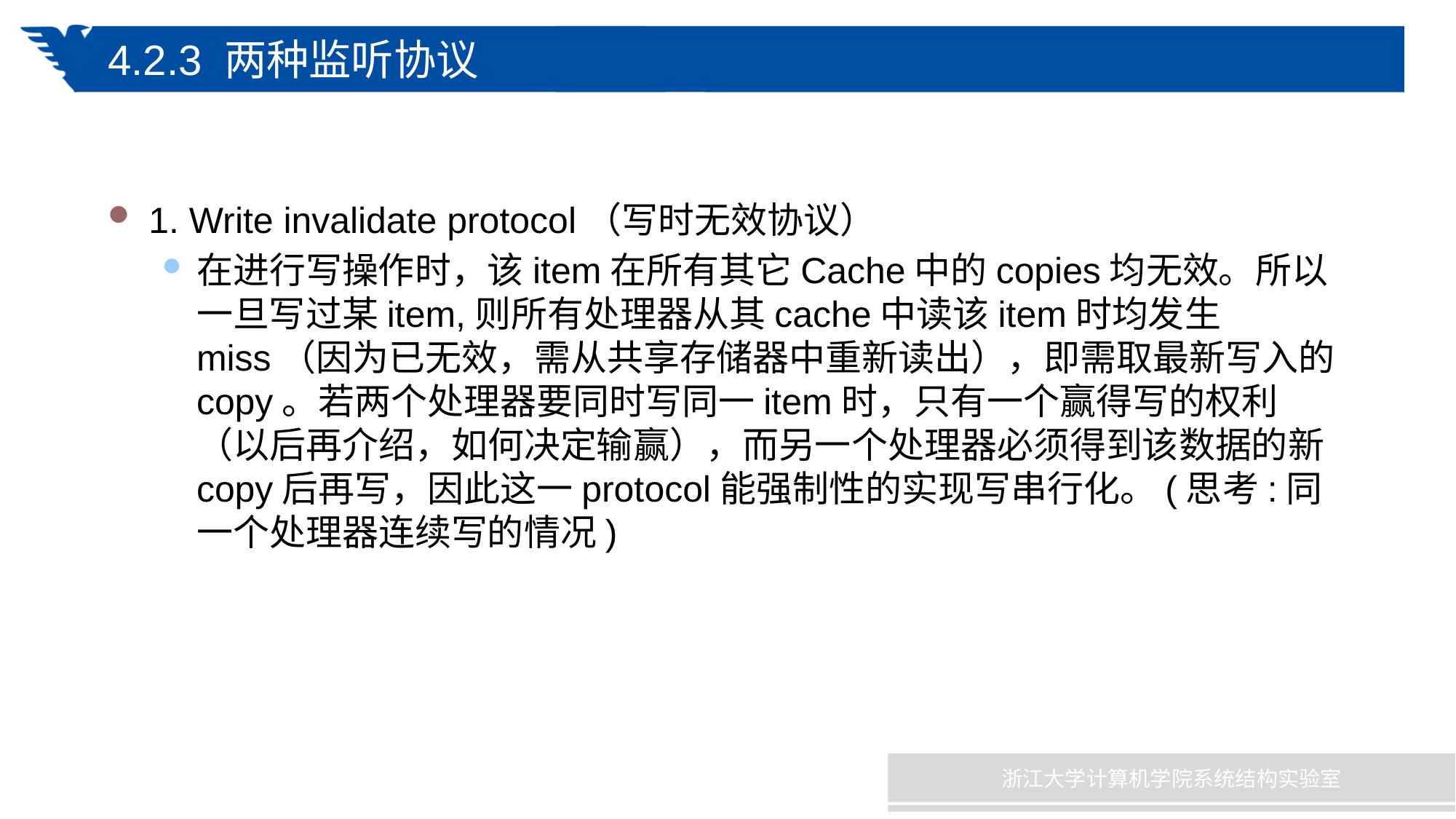

# 4.2.3 两种监听协议
1. Write invalidate protocol（写时无效协议）
在进行写操作时，该item在所有其它Cache中的copies均无效。所以一旦写过某item,则所有处理器从其cache中读该item时均发生miss（因为已无效，需从共享存储器中重新读出），即需取最新写入的copy。若两个处理器要同时写同一item时，只有一个赢得写的权利（以后再介绍，如何决定输赢），而另一个处理器必须得到该数据的新copy后再写，因此这一protocol能强制性的实现写串行化。(思考:同一个处理器连续写的情况)